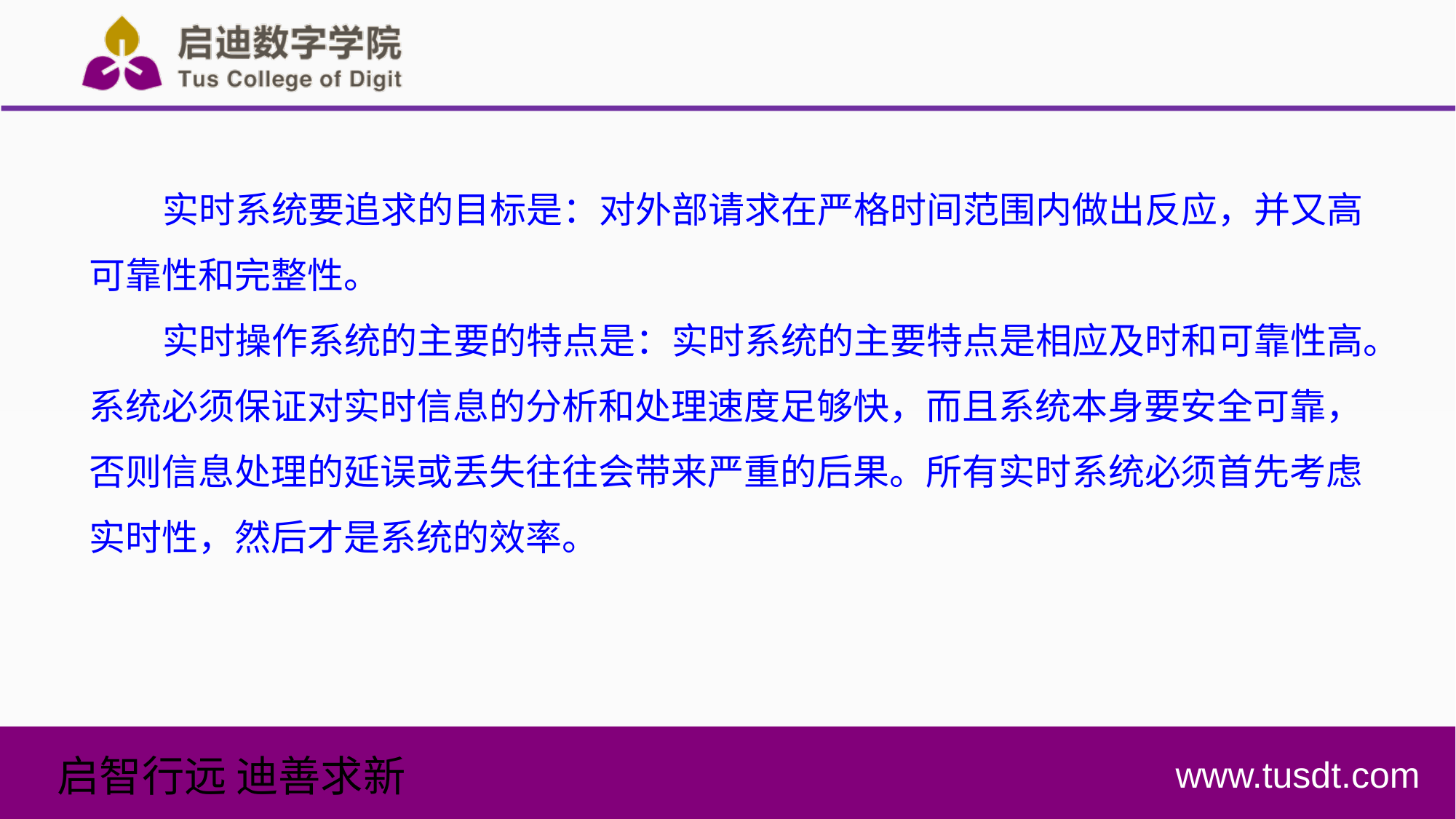

实时系统要追求的目标是：对外部请求在严格时间范围内做出反应，并又高可靠性和完整性。
实时操作系统的主要的特点是：实时系统的主要特点是相应及时和可靠性高。系统必须保证对实时信息的分析和处理速度足够快，而且系统本身要安全可靠，否则信息处理的延误或丢失往往会带来严重的后果。所有实时系统必须首先考虑实时性，然后才是系统的效率。